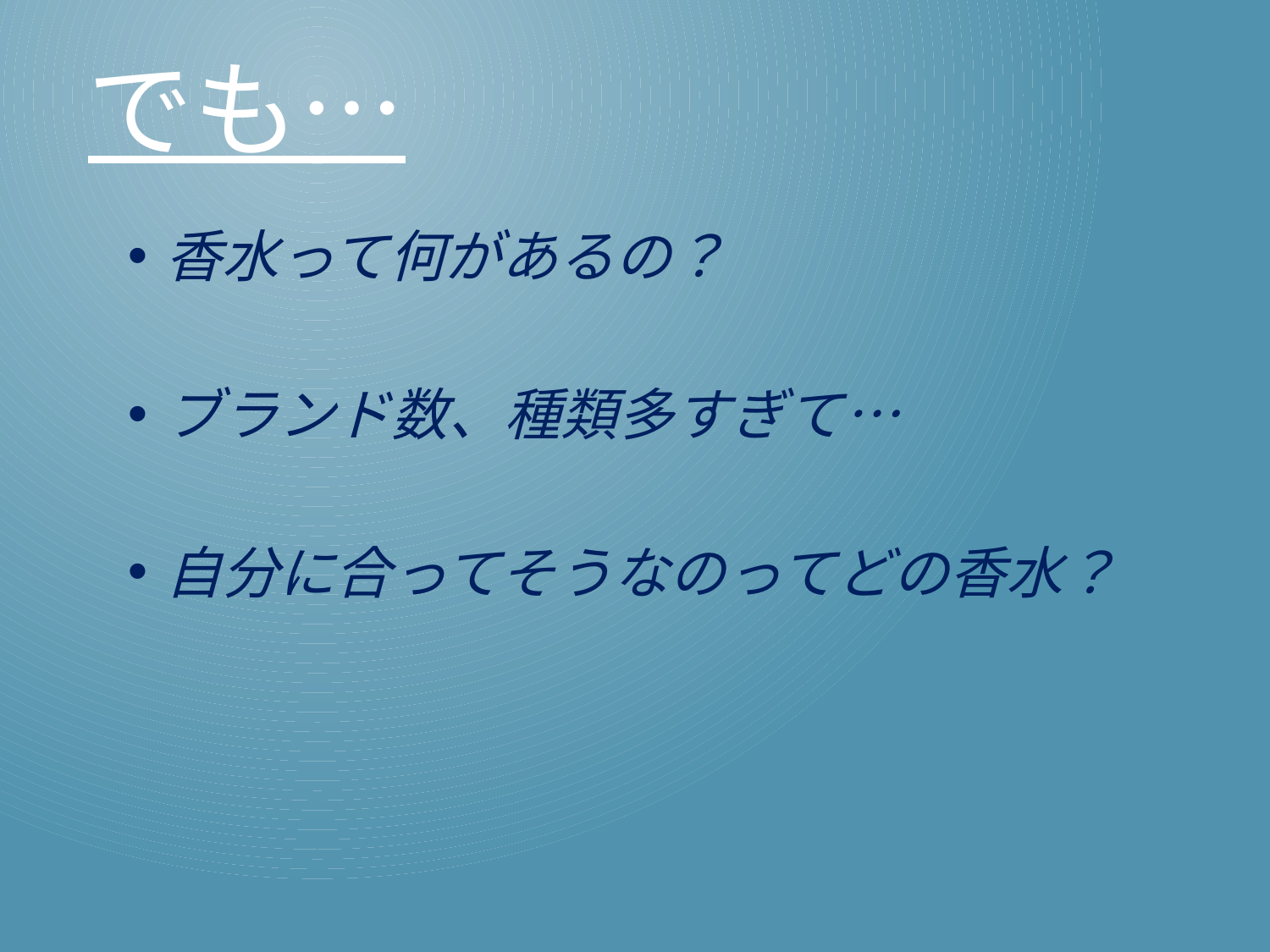

# でも…
香水って何があるの？

ブランド数、種類多すぎて…

自分に合ってそうなのってどの香水？